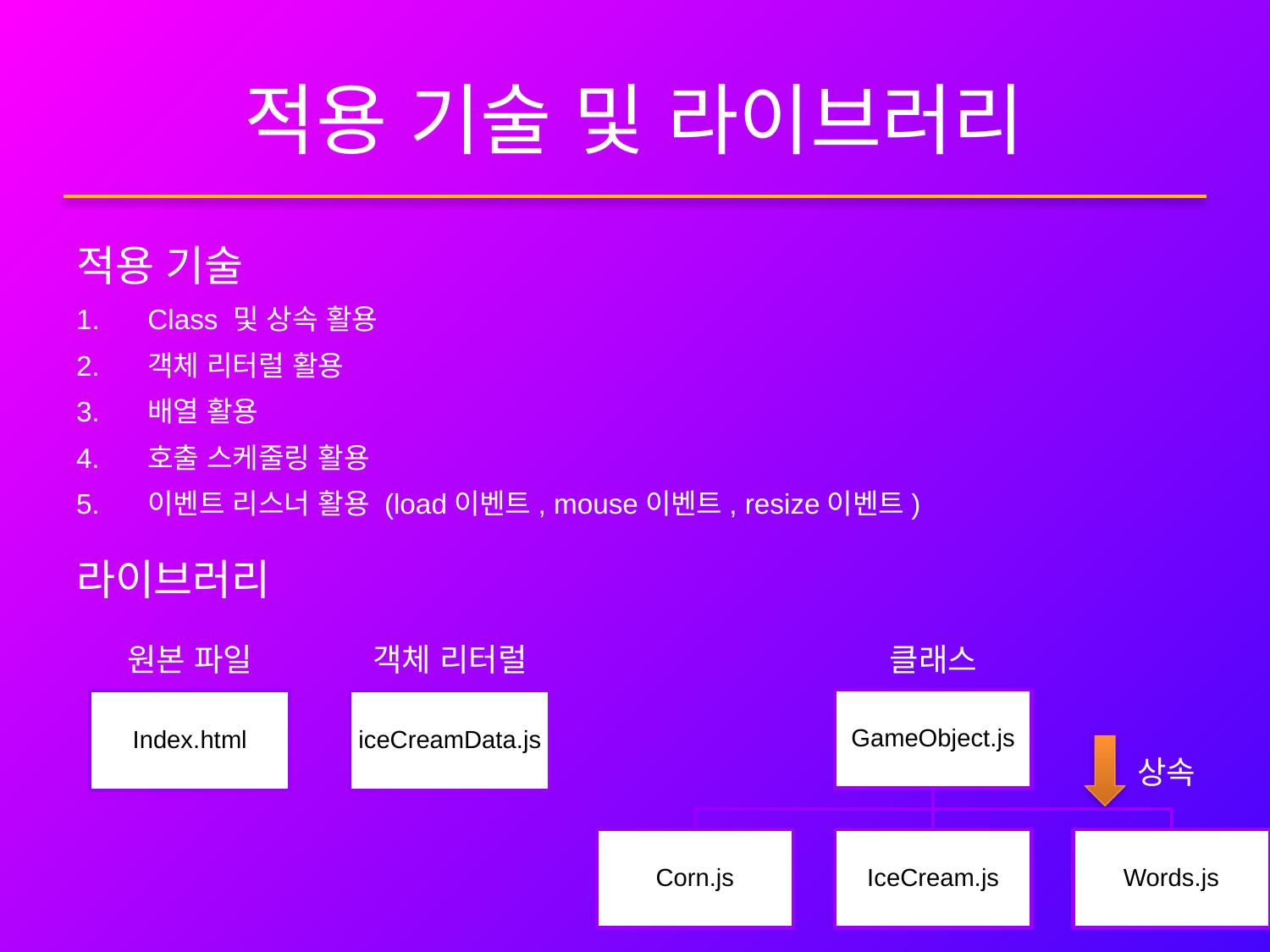

# 적용 기술 및 라이브러리
적용 기술
Class 및 상속 활용
객체 리터럴 활용
배열 활용
호출 스케줄링 활용
이벤트 리스너 활용 (load이벤트, mouse이벤트, resize이벤트)

라이브러리

원본 파일
객체 리터럴
클래스
GameObject.js
Corn.js
IceCream.js
Words.js
Index.html
iceCreamData.js

상속